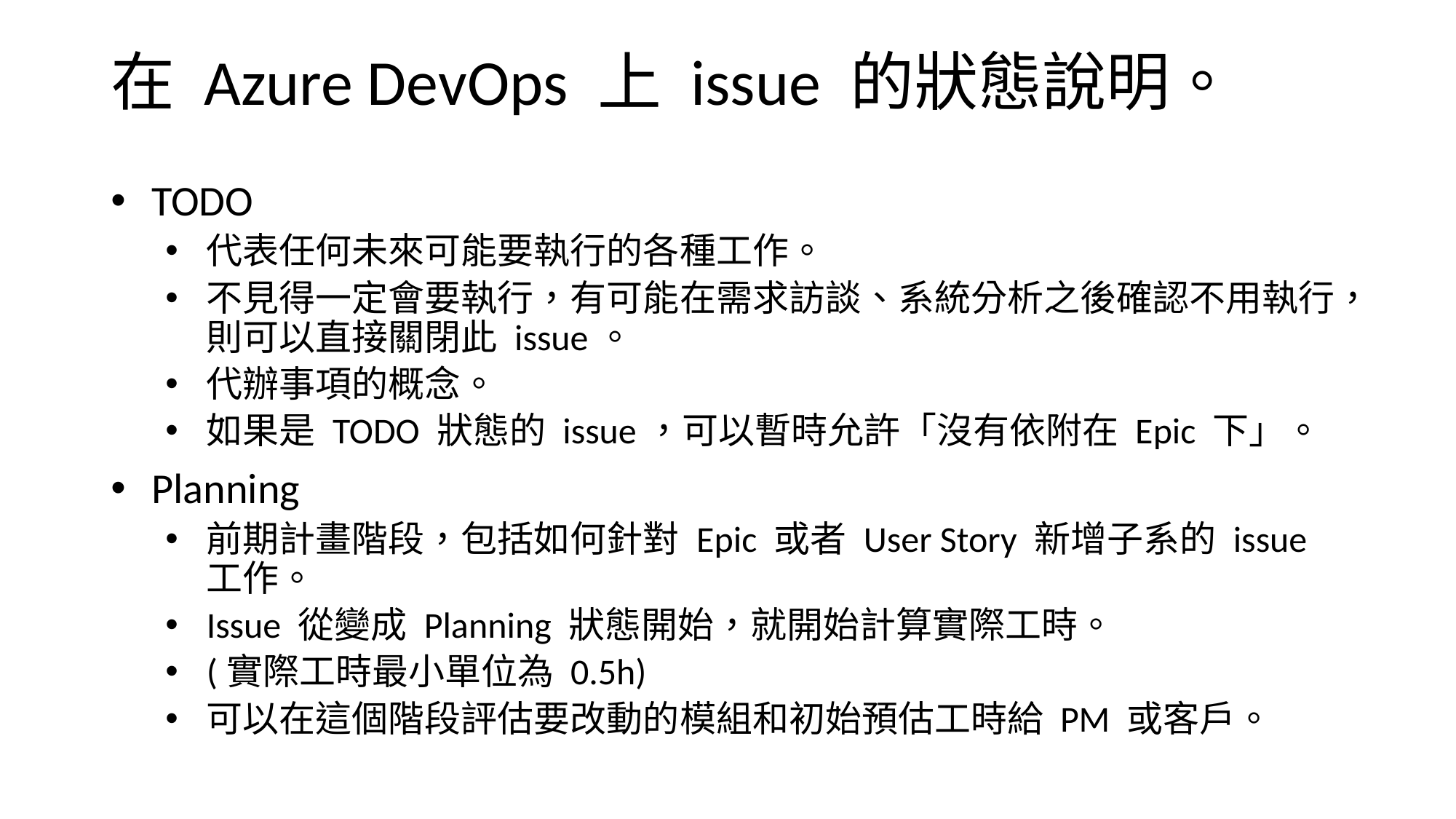

# 在 Azure DevOps 上 issue 的狀態說明。
TODO
代表任何未來可能要執行的各種工作。
不見得一定會要執行，有可能在需求訪談、系統分析之後確認不用執行，則可以直接關閉此 issue。
代辦事項的概念。
如果是 TODO 狀態的 issue，可以暫時允許「沒有依附在 Epic 下」。
Planning
前期計畫階段，包括如何針對 Epic 或者 User Story 新增子系的 issue 工作。
Issue 從變成 Planning 狀態開始，就開始計算實際工時。
(實際工時最小單位為 0.5h)
可以在這個階段評估要改動的模組和初始預估工時給 PM 或客戶。